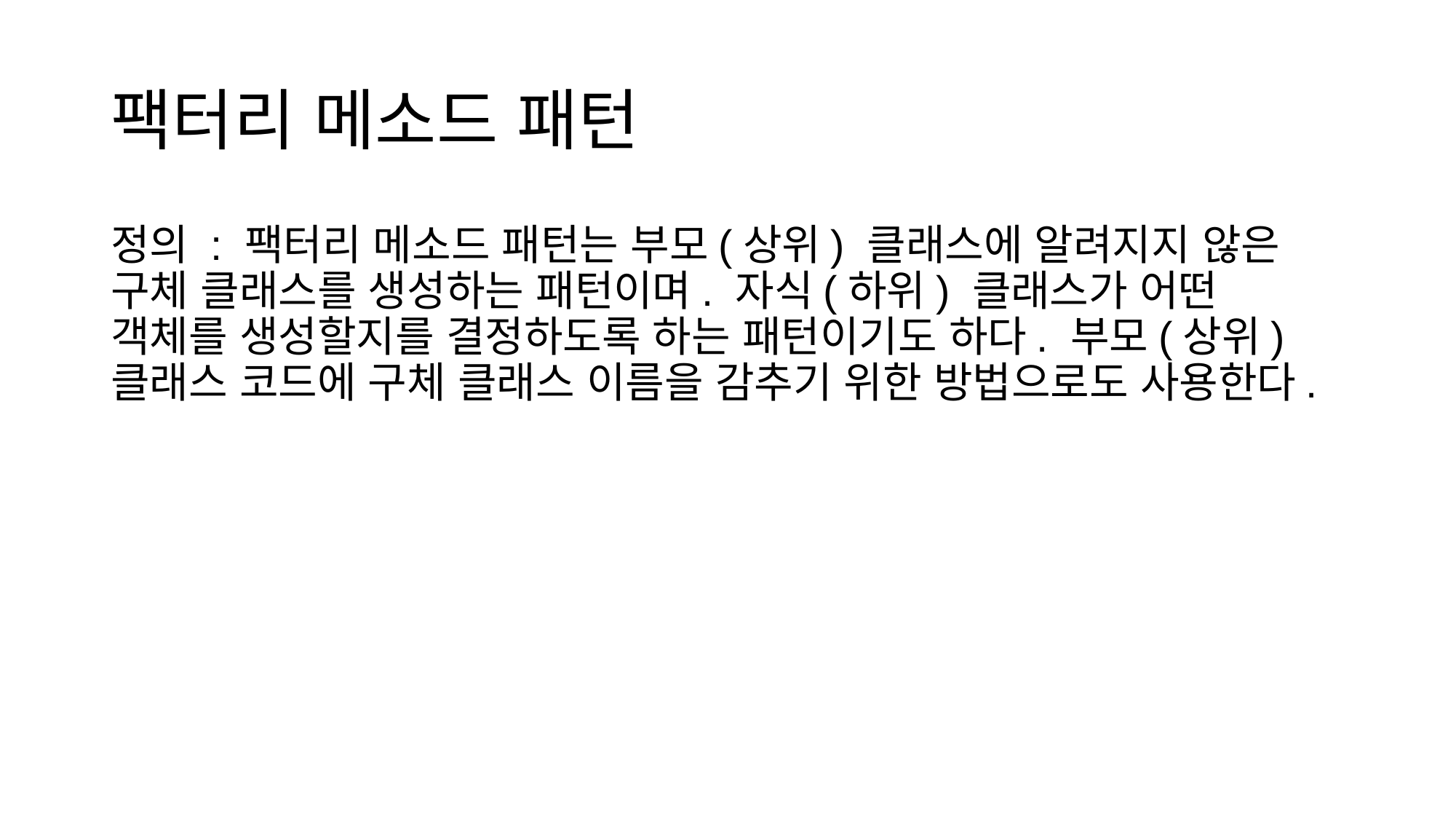

# 팩터리 메소드 패턴
정의 : 팩터리 메소드 패턴는 부모(상위) 클래스에 알려지지 않은 구체 클래스를 생성하는 패턴이며. 자식(하위) 클래스가 어떤 객체를 생성할지를 결정하도록 하는 패턴이기도 하다. 부모(상위) 클래스 코드에 구체 클래스 이름을 감추기 위한 방법으로도 사용한다.